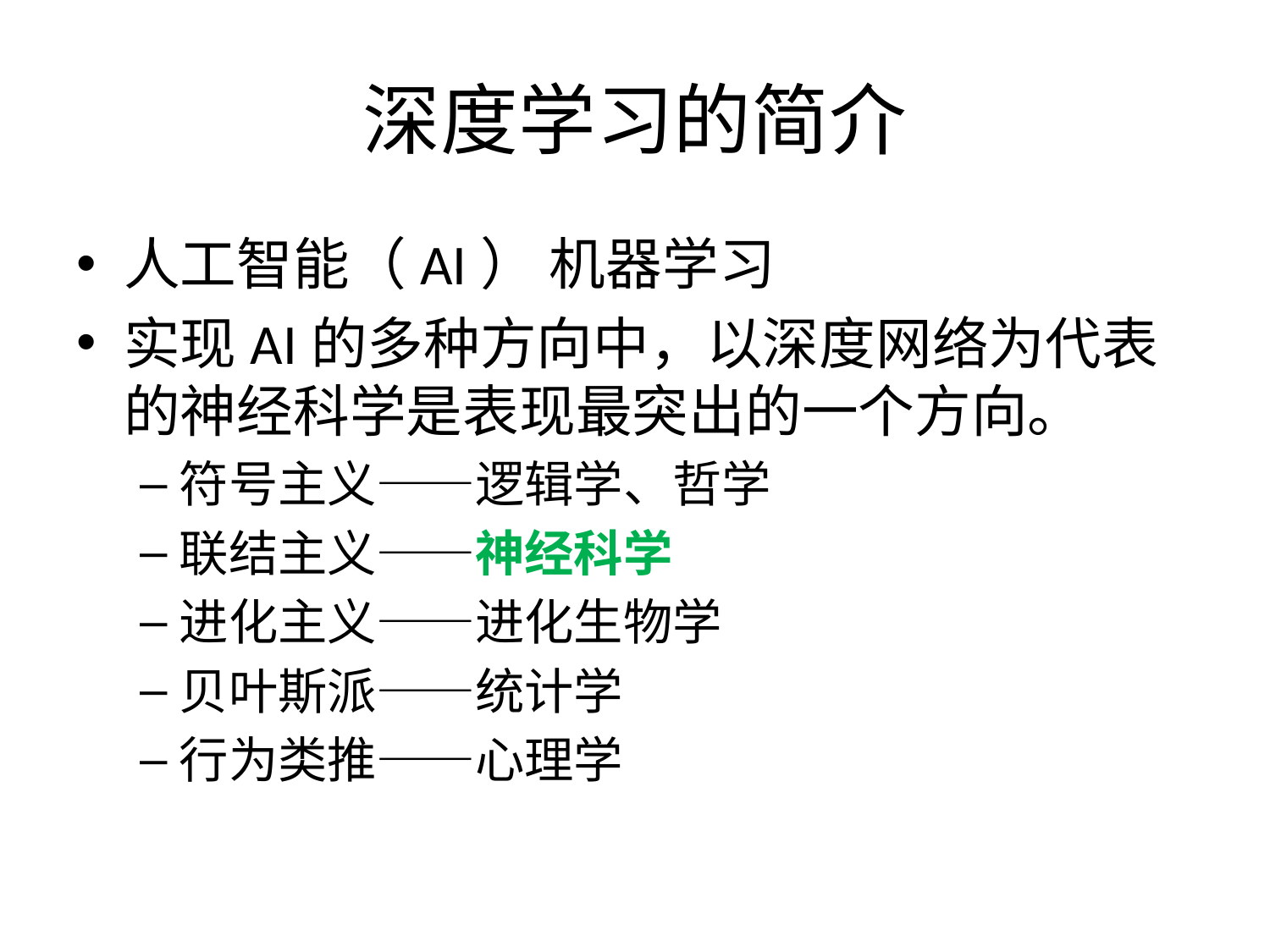

# 深度学习的简介
人工智能（AI） 机器学习
实现AI的多种方向中，以深度网络为代表的神经科学是表现最突出的一个方向。
符号主义——逻辑学、哲学
联结主义——神经科学
进化主义——进化生物学
贝叶斯派——统计学
行为类推——心理学